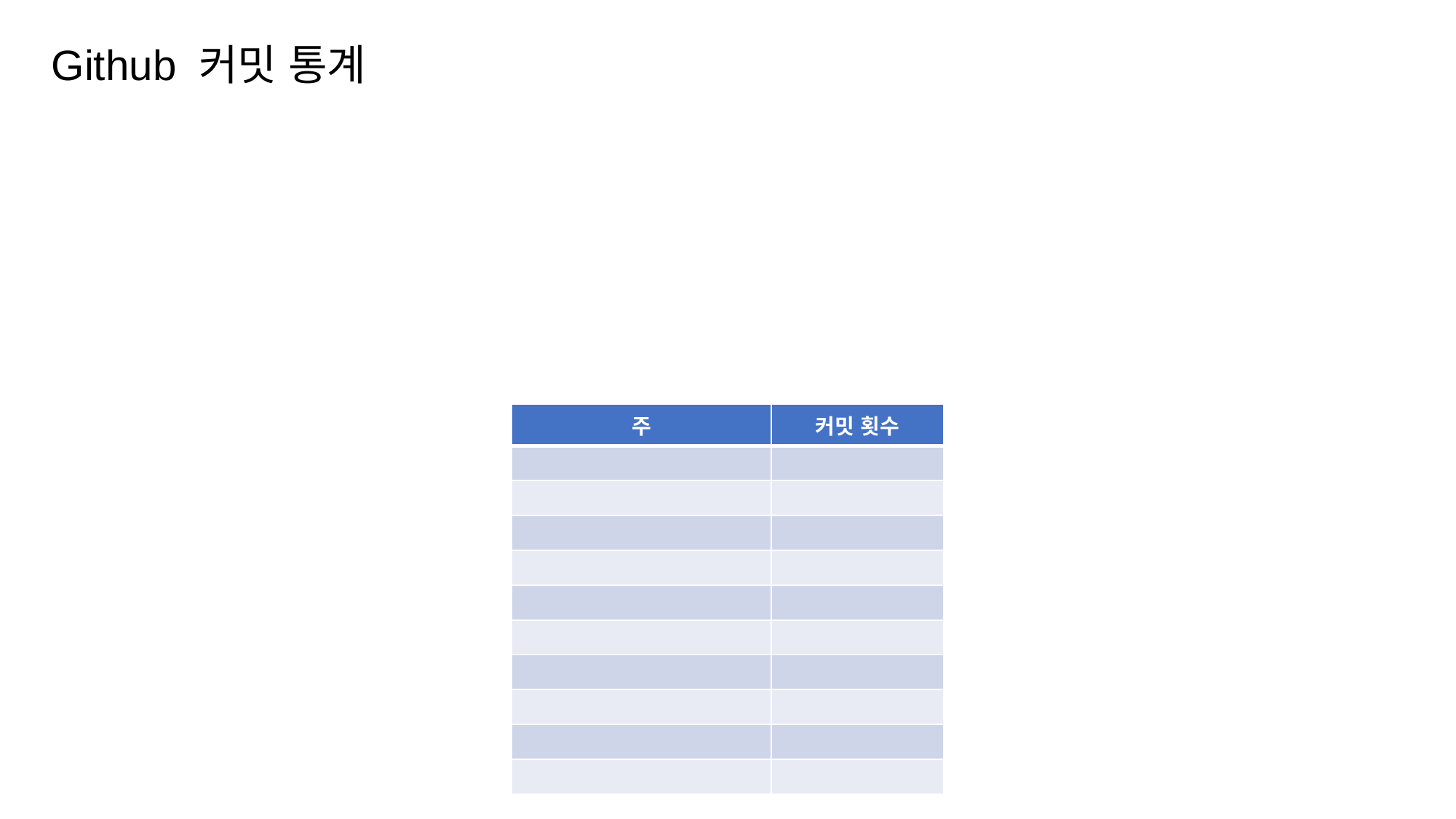

Github 커밋 통계
| 주 | 커밋 횟수 |
| --- | --- |
|  |  |
|  |  |
|  |  |
|  |  |
|  |  |
|  |  |
|  |  |
|  |  |
|  |  |
|  |  |